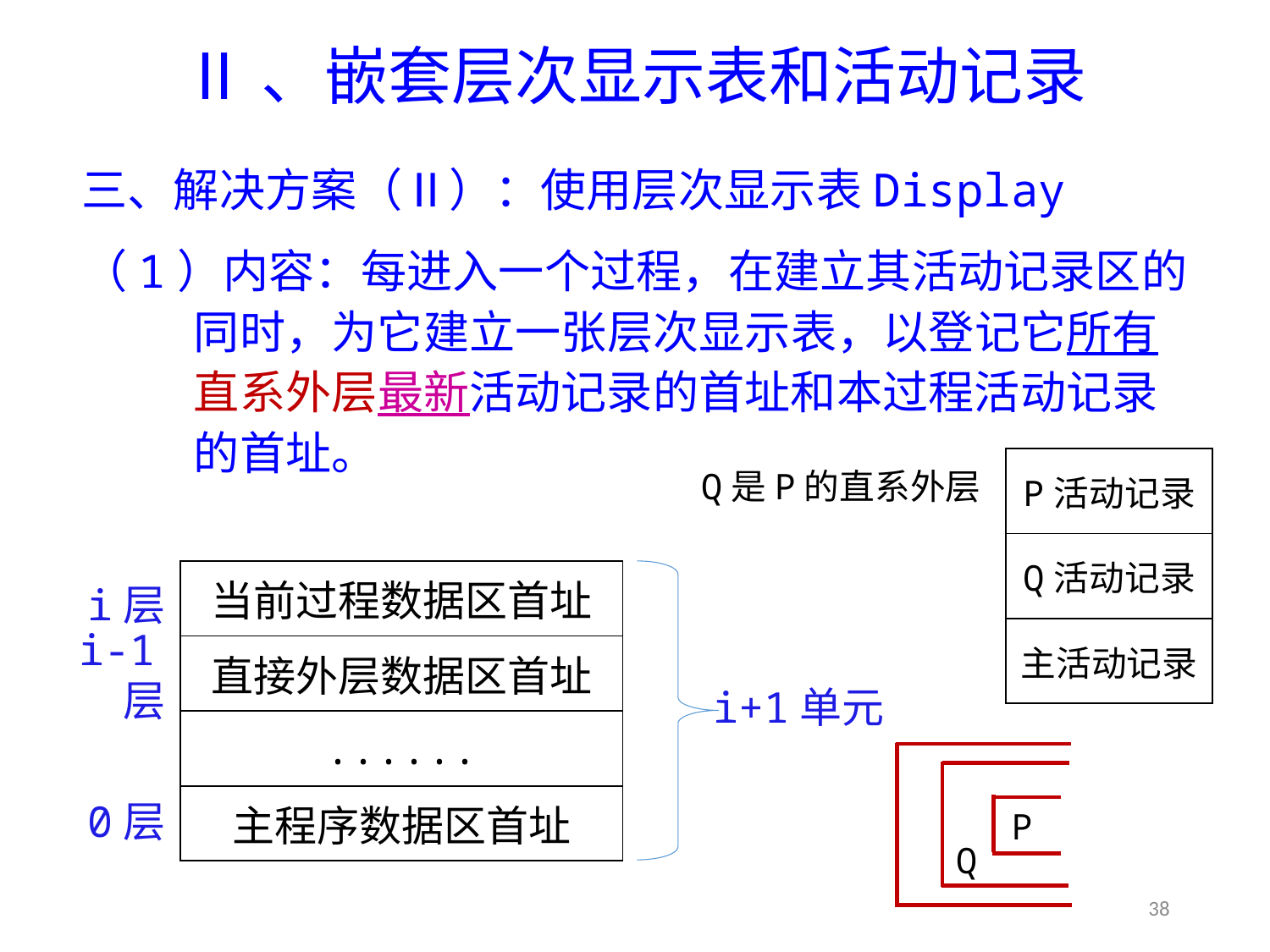

# Ⅱ、嵌套层次显示表和活动记录
三、解决方案（Ⅱ）：使用层次显示表Display
（1）内容：每进入一个过程，在建立其活动记录区的同时，为它建立一张层次显示表，以登记它所有直系外层最新活动记录的首址和本过程活动记录的首址。
| P活动记录 |
| --- |
| Q活动记录 |
| 主活动记录 |
Q是P的直系外层

i+1单元
| 当前过程数据区首址 |
| --- |
| 直接外层数据区首址 |
| ...... |
| 主程序数据区首址 |
i层
i-1层
0层
P
Q
38